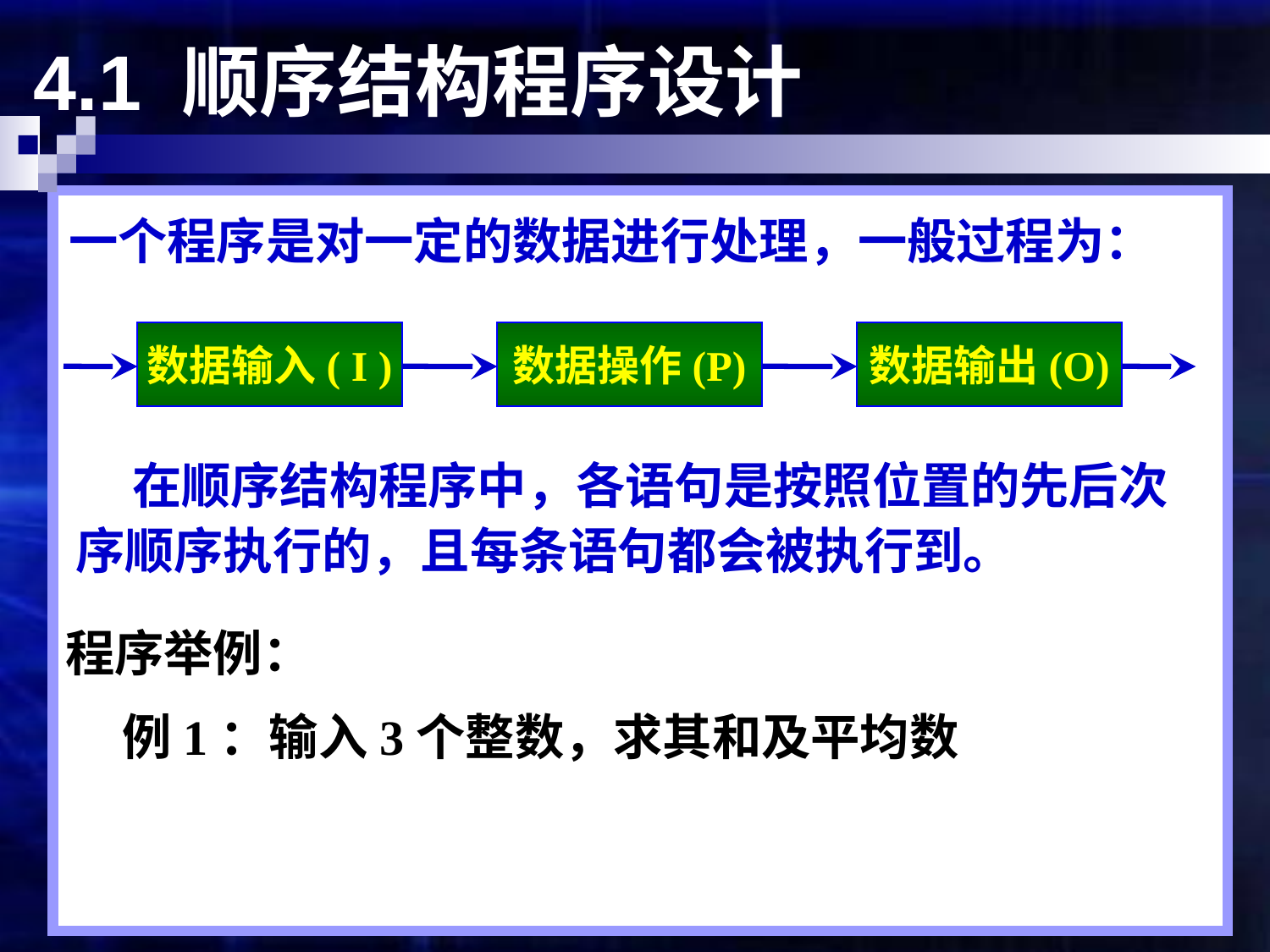

# 4.1 顺序结构程序设计
一个程序是对一定的数据进行处理，一般过程为：
数据输入( I )
数据操作(P)
数据输出(O)

    在顺序结构程序中，各语句是按照位置的先后次序顺序执行的，且每条语句都会被执行到。
程序举例：
    例1：输入3个整数，求其和及平均数